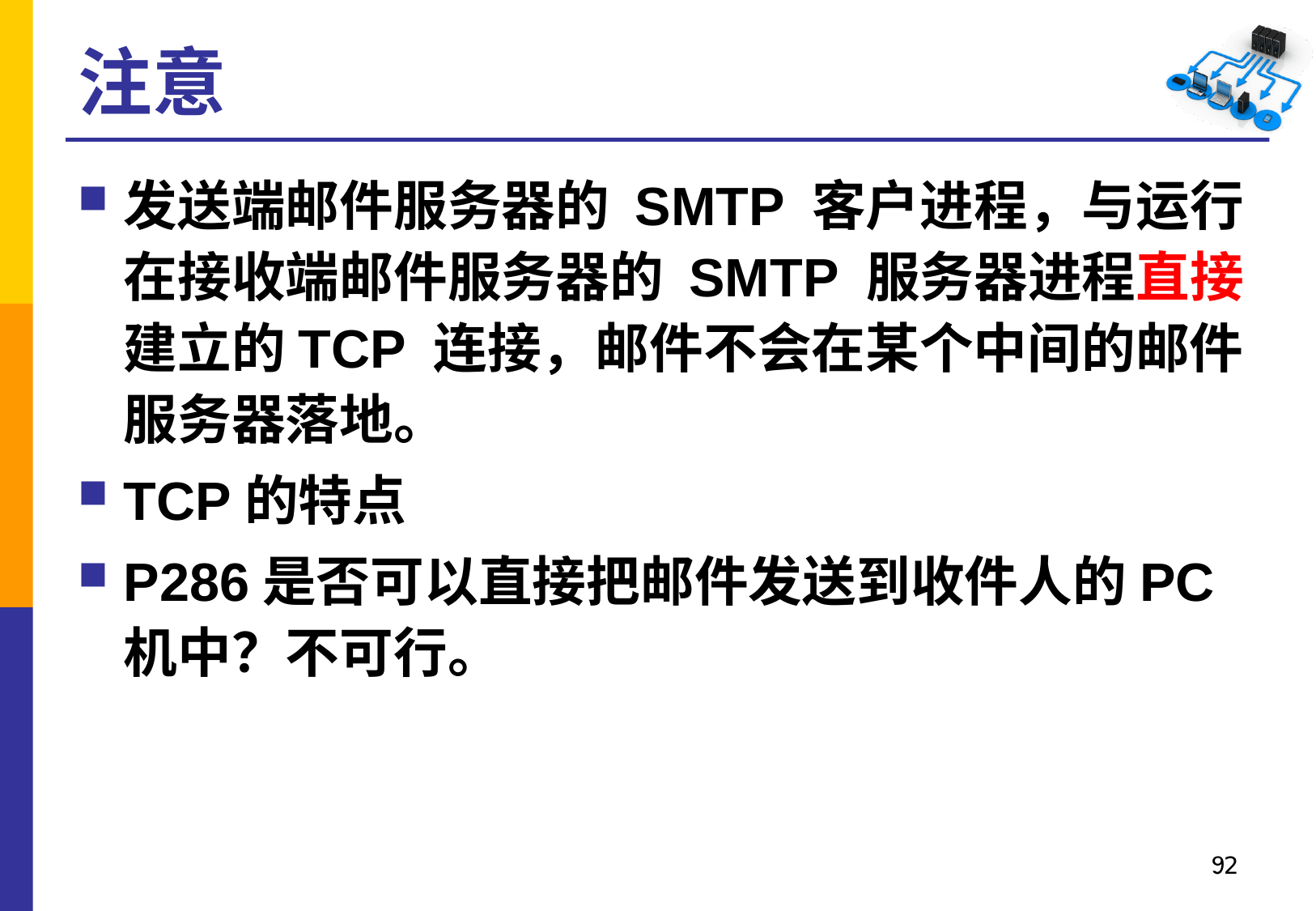

# 注意
发送端邮件服务器的 SMTP 客户进程，与运行在接收端邮件服务器的 SMTP 服务器进程直接建立的TCP 连接，邮件不会在某个中间的邮件服务器落地。
TCP的特点
P286是否可以直接把邮件发送到收件人的PC机中？不可行。
92